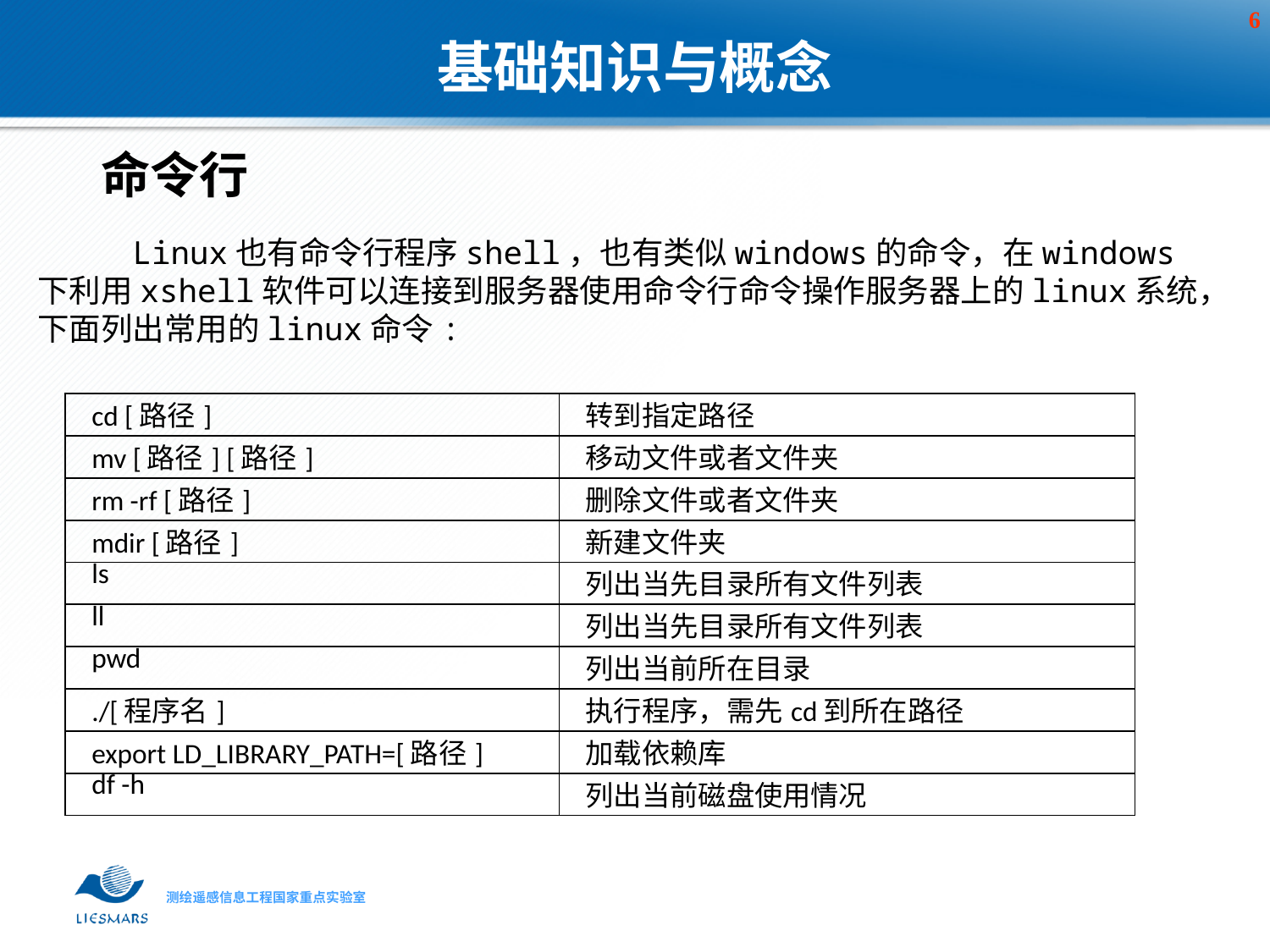

基础知识与概念
命令行
     Linux也有命令行程序shell，也有类似windows的命令，在windows下利用xshell软件可以连接到服务器使用命令行命令操作服务器上的linux系统，下面列出常用的linux命令:
| cd [路径] | 转到指定路径 |
| --- | --- |
| mv [路径] [路径] | 移动文件或者文件夹 |
| rm -rf [路径] | 删除文件或者文件夹 |
| mdir [路径] | 新建文件夹 |
| ls | 列出当先目录所有文件列表 |
| ll | 列出当先目录所有文件列表 |
| pwd | 列出当前所在目录 |
| ./[程序名] | 执行程序，需先cd到所在路径 |
| export LD\_LIBRARY\_PATH=[路径] | 加载依赖库 |
| df -h | 列出当前磁盘使用情况 |